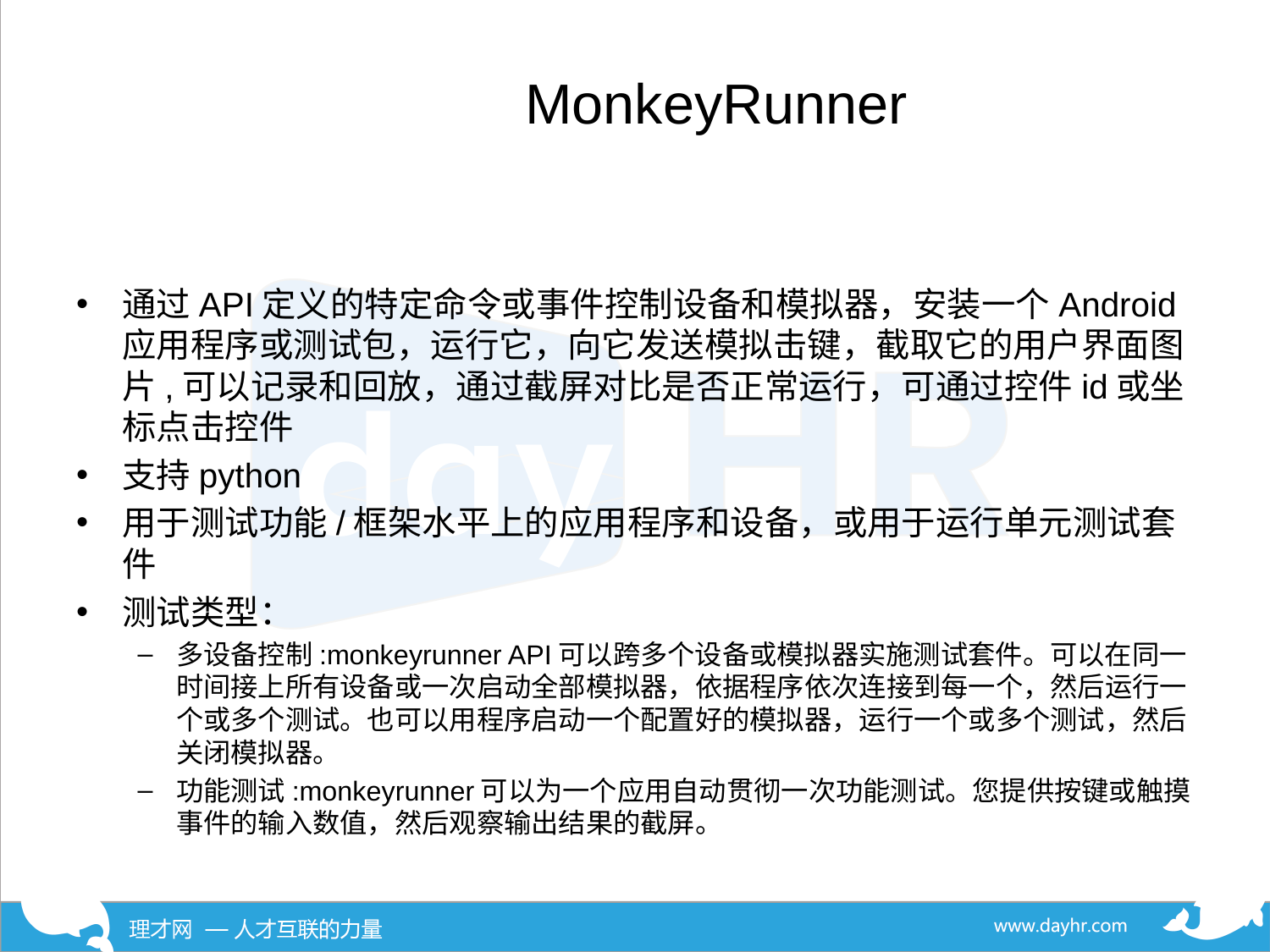

# MonkeyRunner
通过API定义的特定命令或事件控制设备和模拟器，安装一个Android应用程序或测试包，运行它，向它发送模拟击键，截取它的用户界面图片,可以记录和回放，通过截屏对比是否正常运行，可通过控件id或坐标点击控件
支持python
用于测试功能/框架水平上的应用程序和设备，或用于运行单元测试套件
测试类型：
多设备控制:monkeyrunner API可以跨多个设备或模拟器实施测试套件。可以在同一时间接上所有设备或一次启动全部模拟器，依据程序依次连接到每一个，然后运行一个或多个测试。也可以用程序启动一个配置好的模拟器，运行一个或多个测试，然后关闭模拟器。
功能测试:monkeyrunner可以为一个应用自动贯彻一次功能测试。您提供按键或触摸事件的输入数值，然后观察输出结果的截屏。